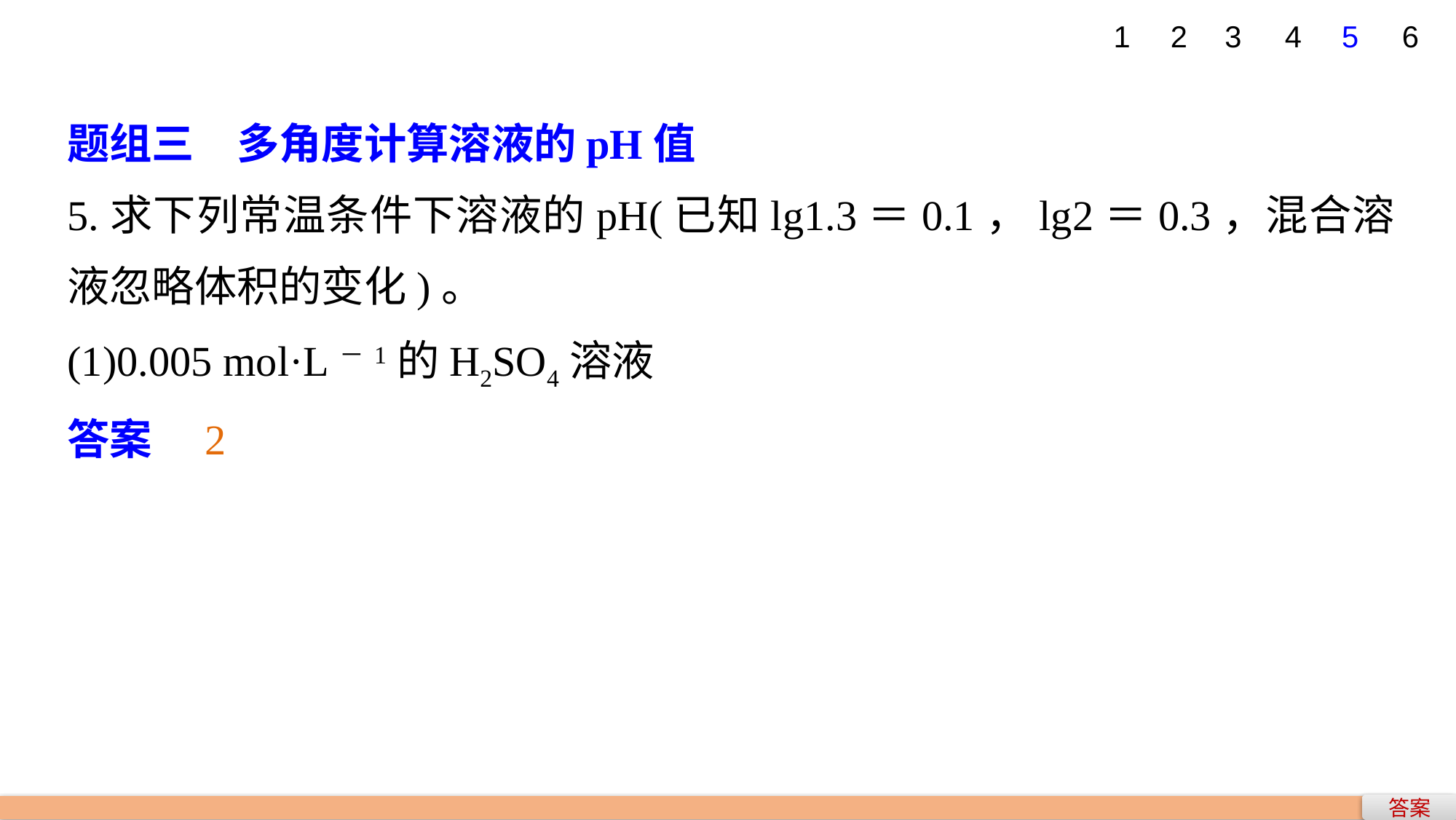

1
2
3
4
5
6
题组三　多角度计算溶液的pH值
5.求下列常温条件下溶液的pH(已知lg1.3＝0.1，lg2＝0.3，混合溶液忽略体积的变化)。
(1)0.005 mol·L－1的H2SO4溶液
答案　2
答案